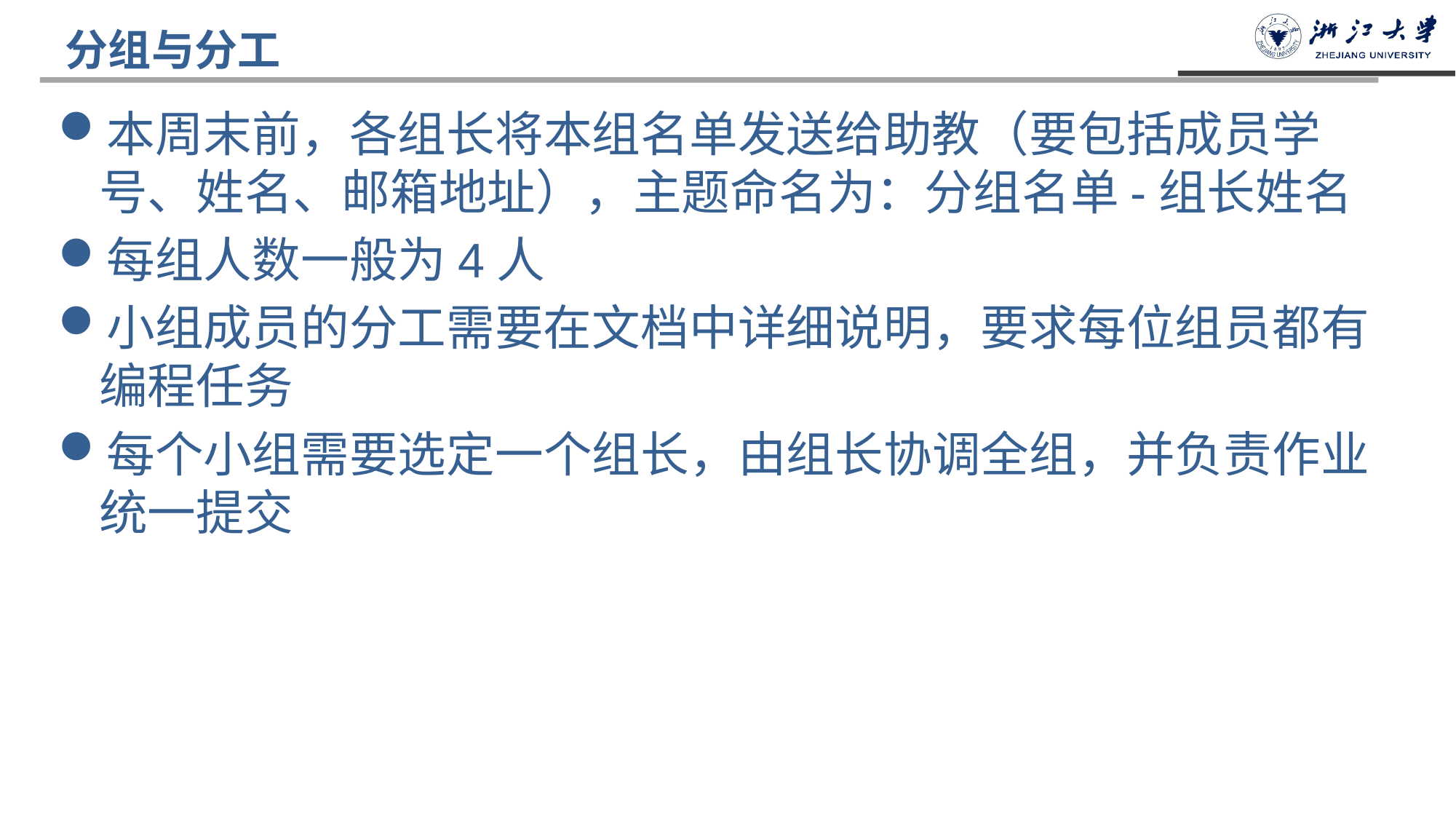

# 分组与分工
本周末前，各组长将本组名单发送给助教（要包括成员学号、姓名、邮箱地址），主题命名为：分组名单-组长姓名
每组人数一般为4人
小组成员的分工需要在文档中详细说明，要求每位组员都有编程任务
每个小组需要选定一个组长，由组长协调全组，并负责作业统一提交